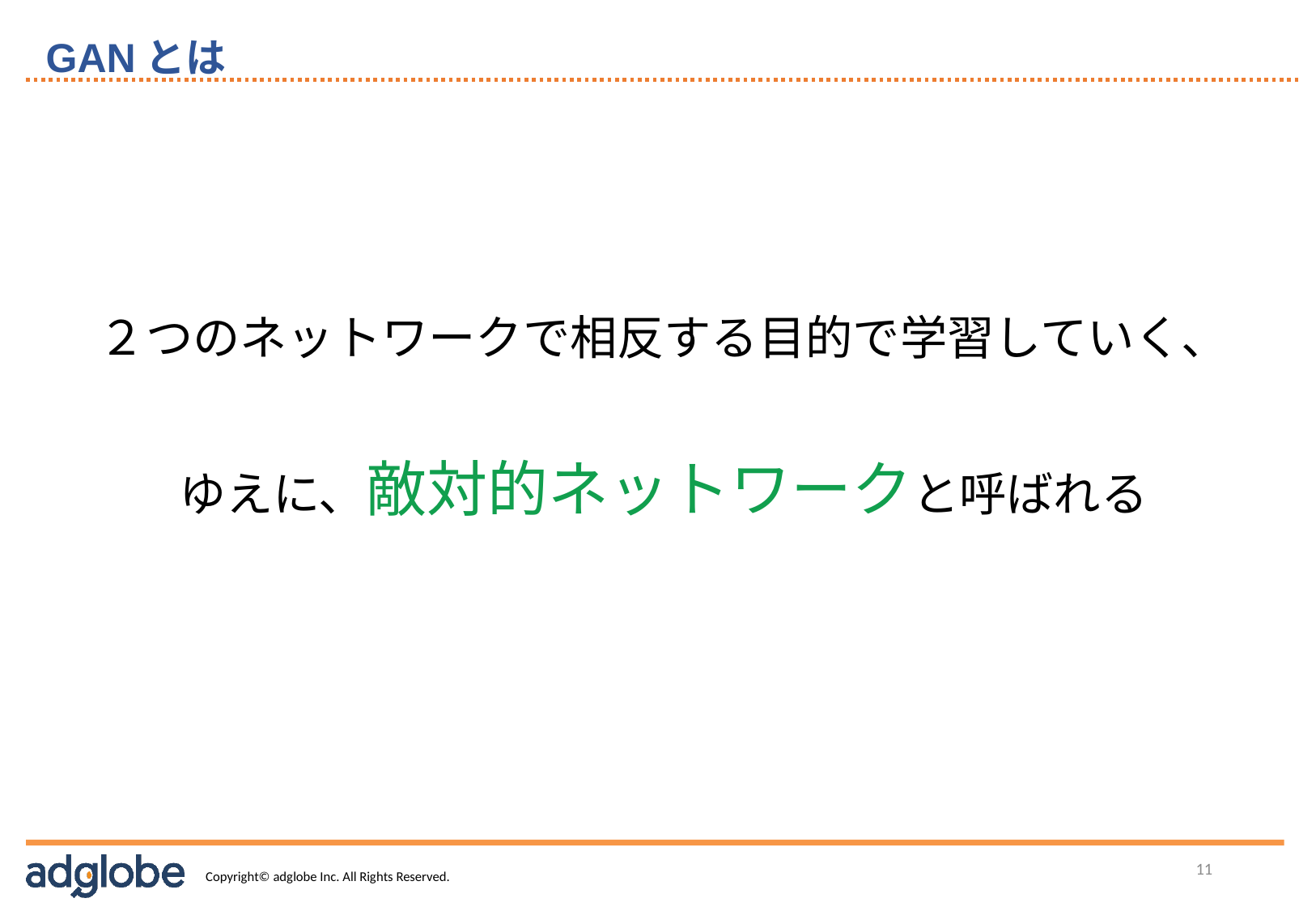

GANとは
２つのネットワークで相反する目的で学習していく、
ゆえに、敵対的ネットワークと呼ばれる
11